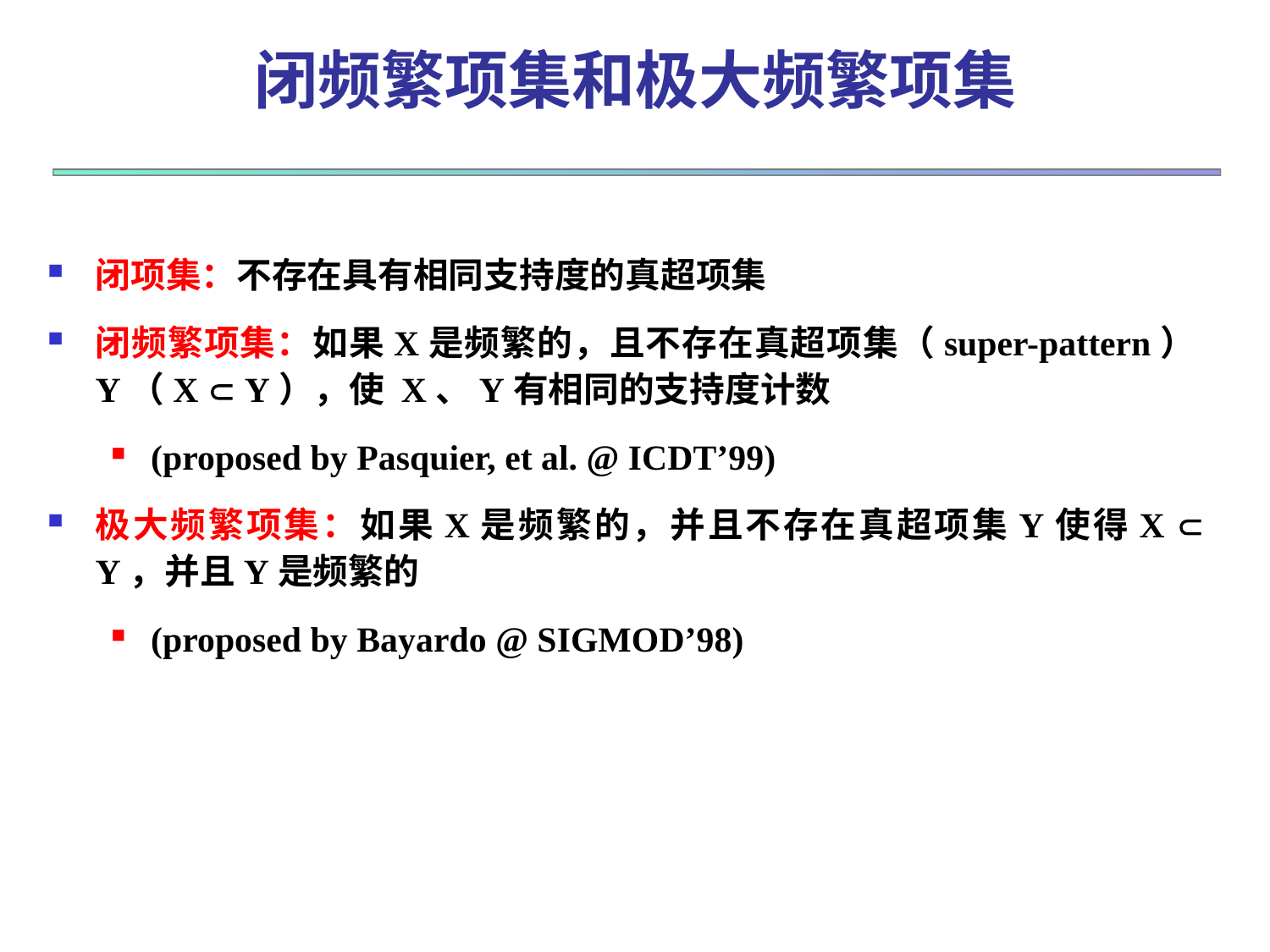

闭频繁项集和极大频繁项集

闭项集：不存在具有相同支持度的真超项集
闭频繁项集：如果X是频繁的，且不存在真超项集（super-pattern）Y（X ⊂ Y），使 X、Y有相同的支持度计数
(proposed by Pasquier, et al. @ ICDT’99)
极大频繁项集：如果X是频繁的，并且不存在真超项集Y使得X ⊂ Y，并且Y是频繁的
(proposed by Bayardo @ SIGMOD’98)
13